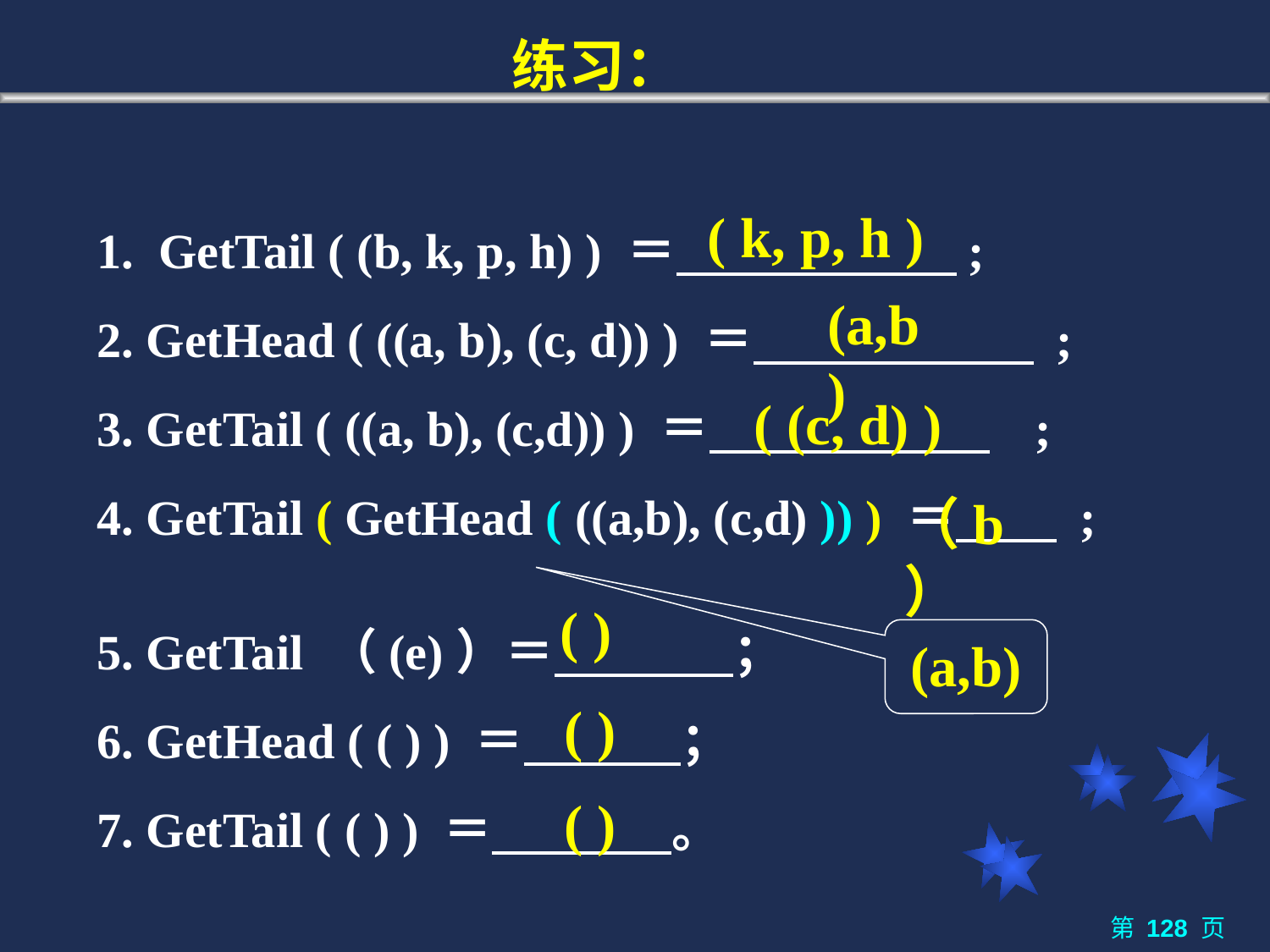

练习：
( k, p, h )
1.  GetTail ( (b, k, p, h) ) ＝                         ;
2. GetHead ( ((a, b), (c, d)) ) ＝                          ;
3. GetTail ( ((a, b), (c,d)) ) ＝                            ;
4. GetTail ( GetHead ( ((a,b), (c,d) )) ) ＝          ;
(a,b)
( (c, d) )
（b）
( )
5. GetTail （(e)）＝                ；
6. GetHead ( ( ) ) ＝              ；
7. GetTail ( ( ) ) ＝                。
(a,b)
( )
( )
第 128 页